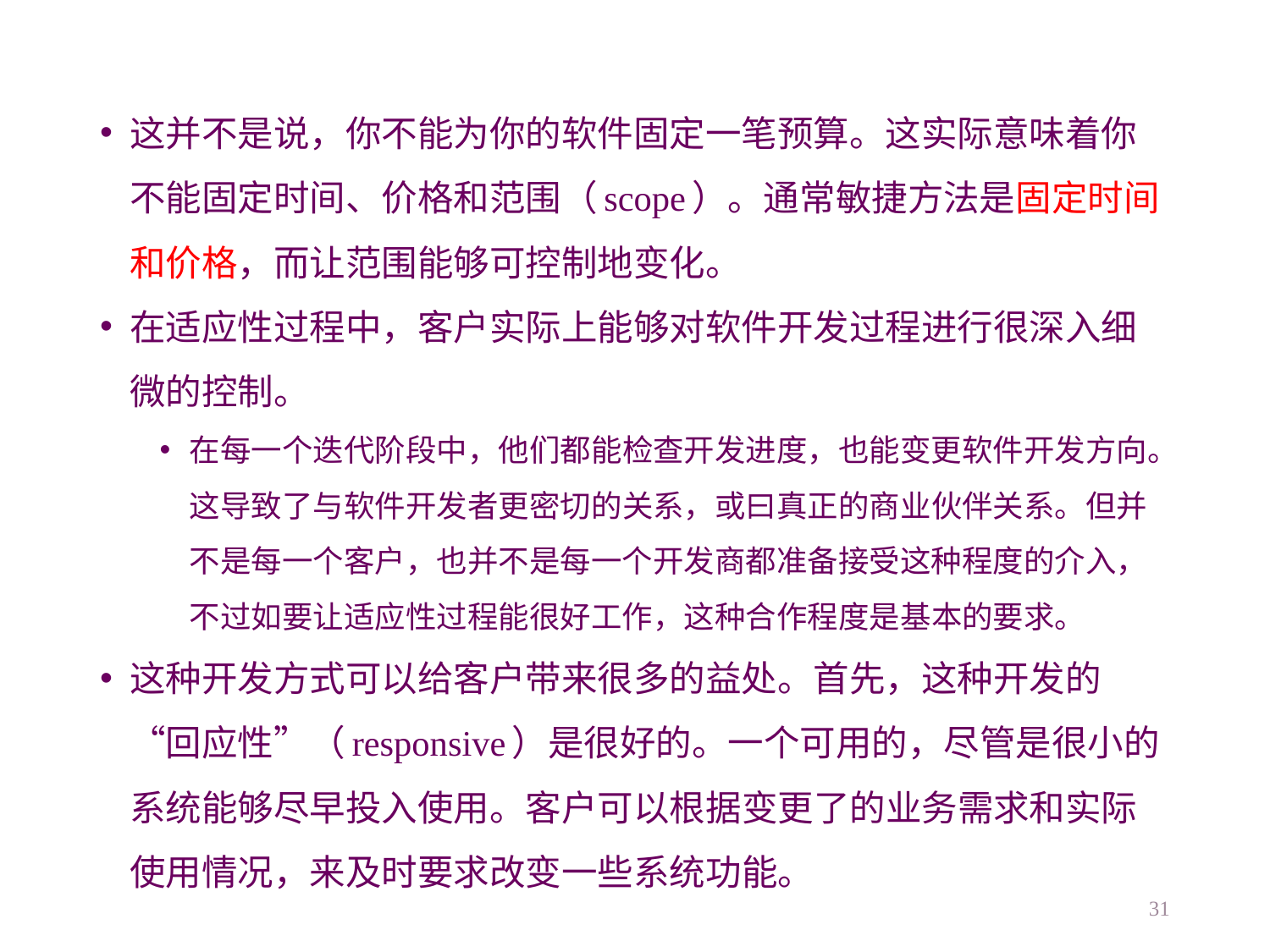

这并不是说，你不能为你的软件固定一笔预算。这实际意味着你不能固定时间、价格和范围（scope）。通常敏捷方法是固定时间和价格，而让范围能够可控制地变化。
在适应性过程中，客户实际上能够对软件开发过程进行很深入细微的控制。
在每一个迭代阶段中，他们都能检查开发进度，也能变更软件开发方向。这导致了与软件开发者更密切的关系，或曰真正的商业伙伴关系。但并不是每一个客户，也并不是每一个开发商都准备接受这种程度的介入，不过如要让适应性过程能很好工作，这种合作程度是基本的要求。
这种开发方式可以给客户带来很多的益处。首先，这种开发的“回应性”（responsive）是很好的。一个可用的，尽管是很小的系统能够尽早投入使用。客户可以根据变更了的业务需求和实际使用情况，来及时要求改变一些系统功能。

31